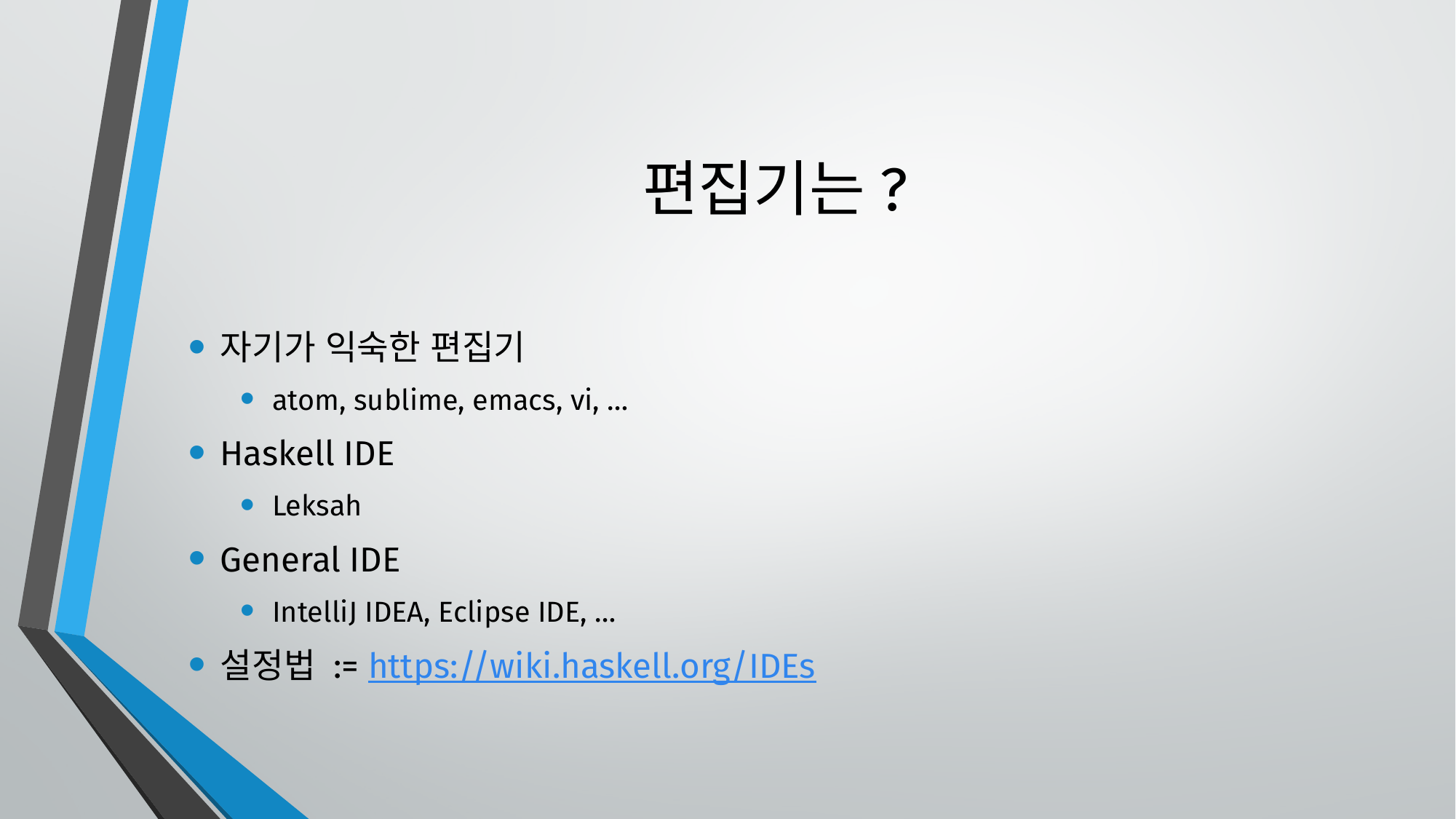

# 편집기는?
자기가 익숙한 편집기
atom, sublime, emacs, vi, …
Haskell IDE
Leksah
General IDE
IntelliJ IDEA, Eclipse IDE, …
설정법 := https://wiki.haskell.org/IDEs